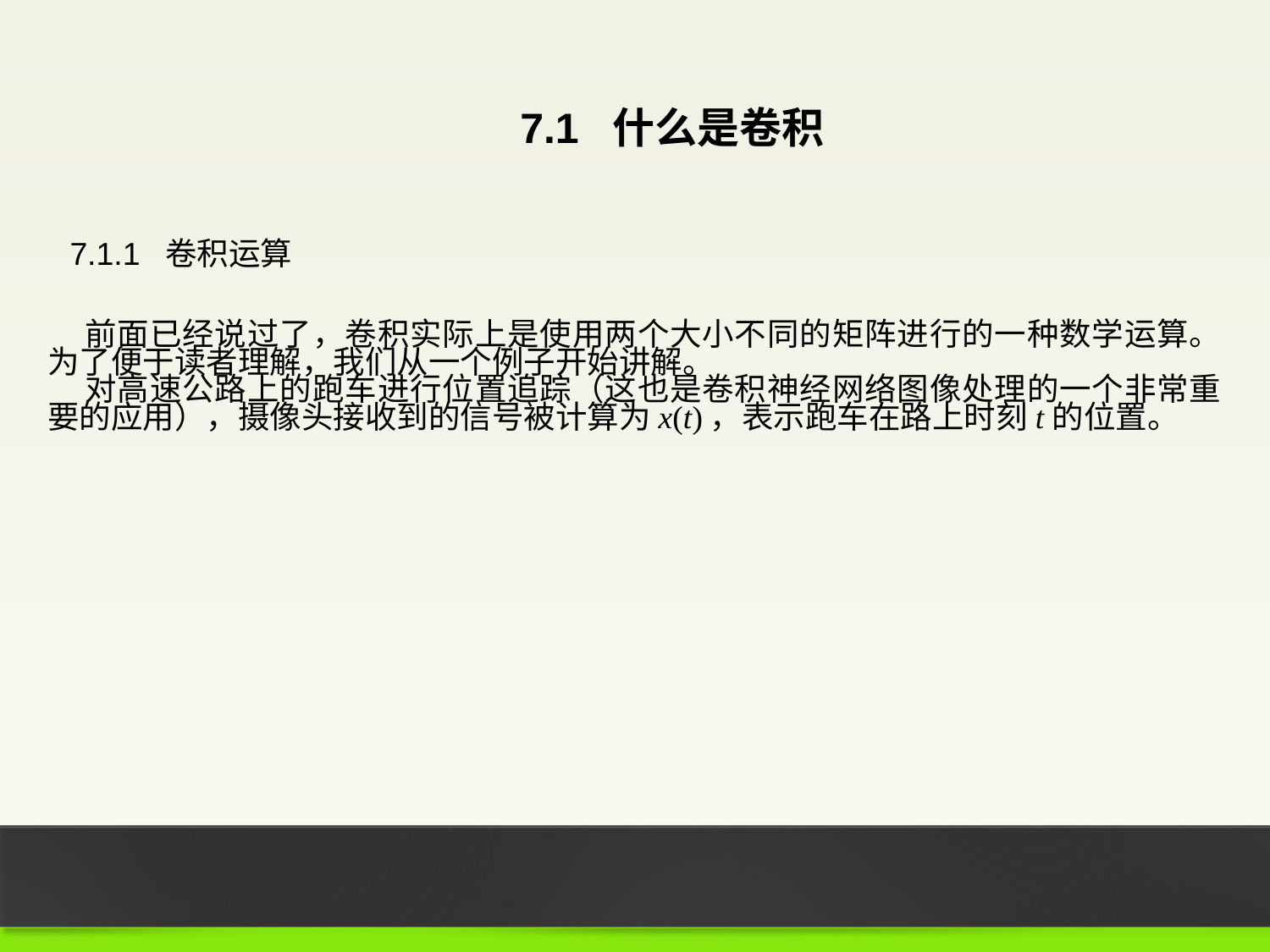

7.1  什么是卷积
7.1.1  卷积运算
前面已经说过了，卷积实际上是使用两个大小不同的矩阵进行的一种数学运算。为了便于读者理解，我们从一个例子开始讲解。
对高速公路上的跑车进行位置追踪（这也是卷积神经网络图像处理的一个非常重要的应用），摄像头接收到的信号被计算为x(t)，表示跑车在路上时刻t的位置。